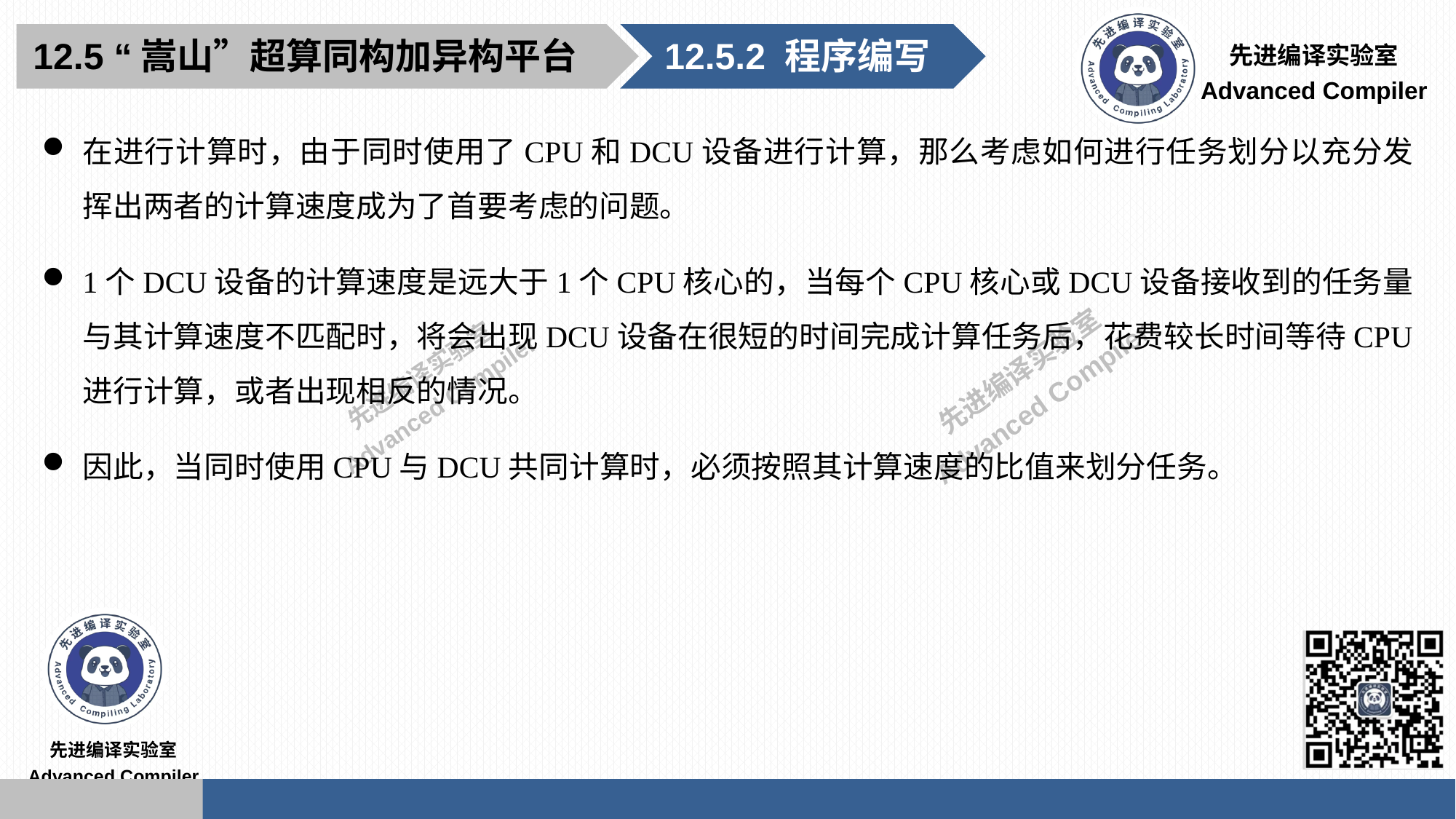

12.5 “嵩山”超算同构加异构平台

12.5.2 程序编写
在进行计算时，由于同时使用了CPU和DCU设备进行计算，那么考虑如何进行任务划分以充分发挥出两者的计算速度成为了首要考虑的问题。
1个DCU设备的计算速度是远大于1个CPU核心的，当每个CPU核心或DCU设备接收到的任务量与其计算速度不匹配时，将会出现DCU设备在很短的时间完成计算任务后，花费较长时间等待CPU进行计算，或者出现相反的情况。
因此，当同时使用CPU与DCU共同计算时，必须按照其计算速度的比值来划分任务。